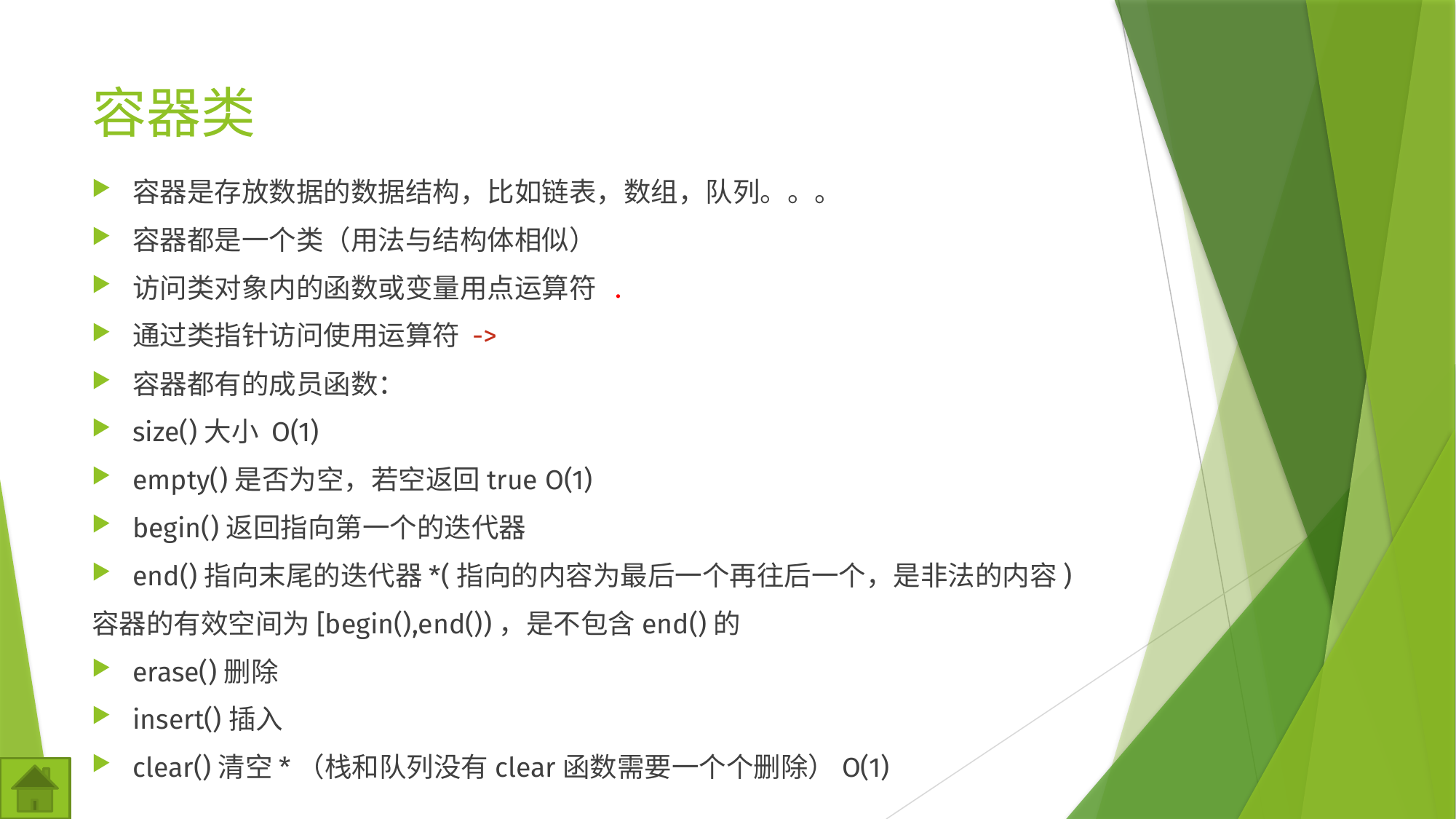

# 容器类
容器是存放数据的数据结构，比如链表，数组，队列。。。
容器都是一个类（用法与结构体相似）
访问类对象内的函数或变量用点运算符  .
通过类指针访问使用运算符 ->
容器都有的成员函数：
size()大小 O(1)
empty()是否为空，若空返回true O(1)
begin()返回指向第一个的迭代器
end()指向末尾的迭代器*(指向的内容为最后一个再往后一个，是非法的内容)
容器的有效空间为[begin(),end())，是不包含end()的
erase()删除
insert()插入
clear()清空*（栈和队列没有clear函数需要一个个删除）O(1)